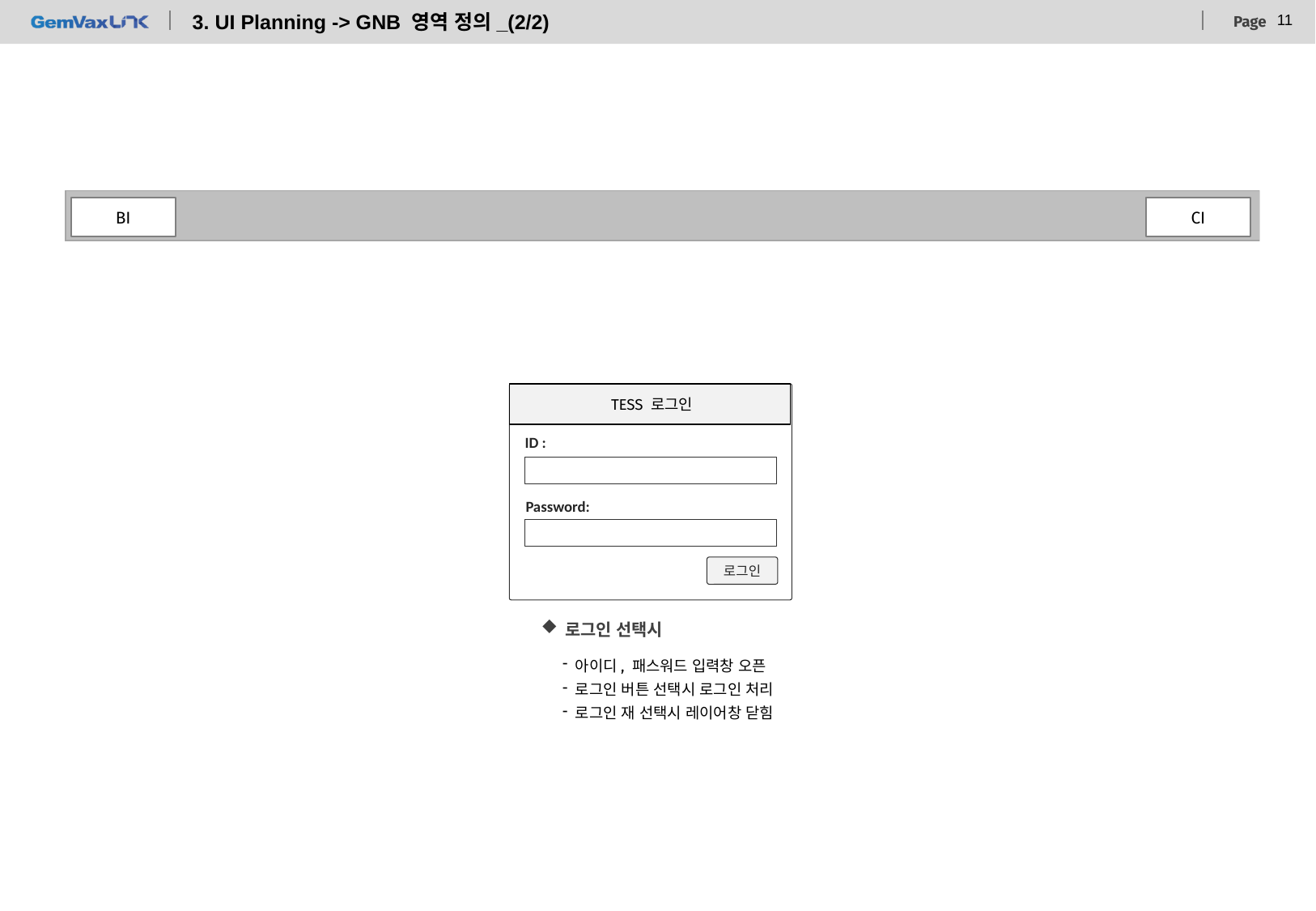

# 3. UI Planning -> GNB 영역 정의_(2/2)

|  |
| --- |
BI
CI

TESS 로그인
ID :

Password:

로그인
 로그인 선택시
 아이디, 패스워드 입력창 오픈
 로그인 버튼 선택시 로그인 처리
 로그인 재 선택시 레이어창 닫힘